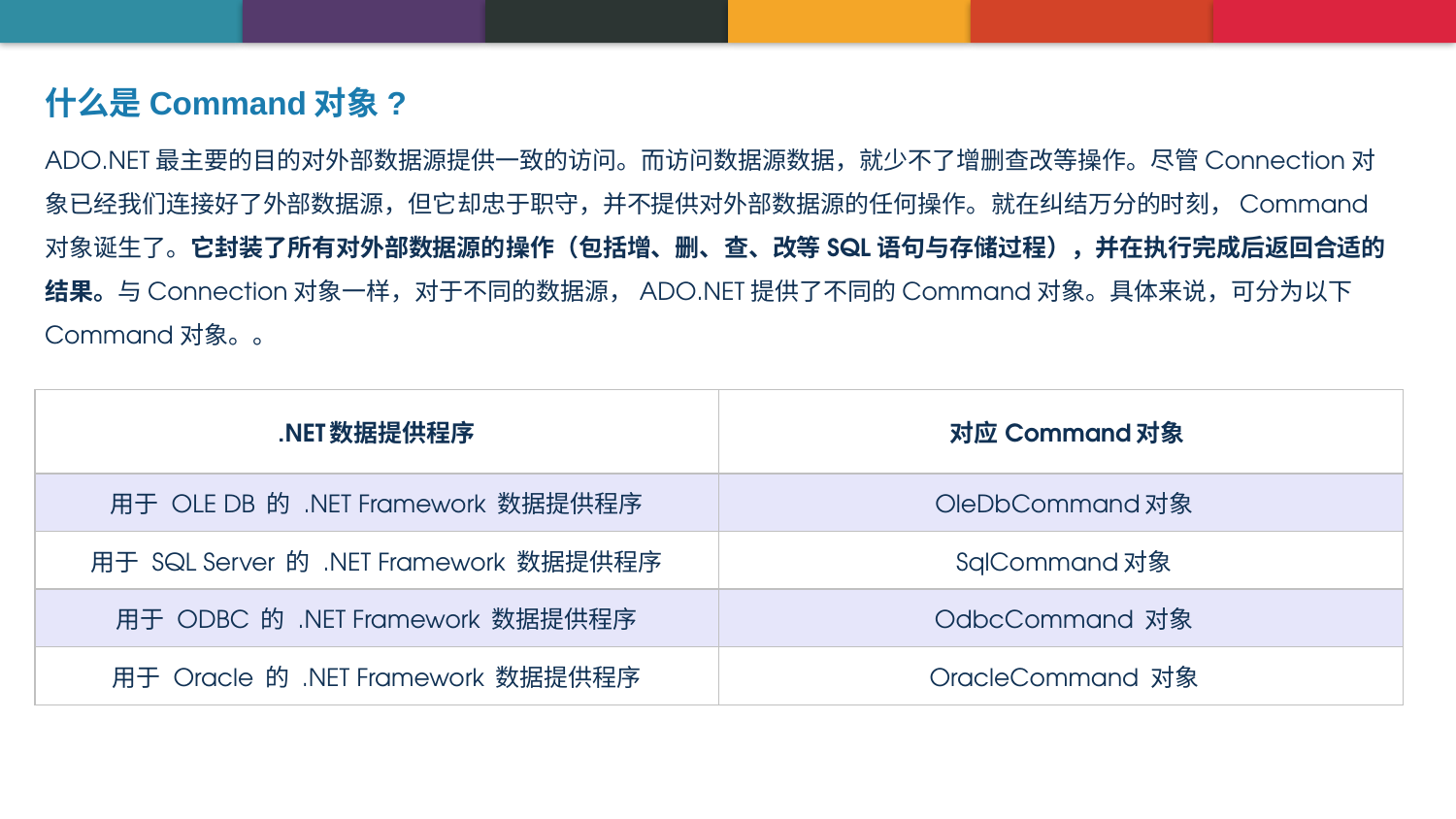

什么是Command对象?

ADO.NET最主要的目的对外部数据源提供一致的访问。而访问数据源数据，就少不了增删查改等操作。尽管Connection对象已经我们连接好了外部数据源，但它却忠于职守，并不提供对外部数据源的任何操作。就在纠结万分的时刻，Command对象诞生了。它封装了所有对外部数据源的操作（包括增、删、查、改等SQL语句与存储过程），并在执行完成后返回合适的结果。与Connection对象一样，对于不同的数据源，ADO.NET提供了不同的Command对象。具体来说，可分为以下Command对象。。

| .NET数据提供程序 | 对应Command对象 |
| --- | --- |
| 用于 OLE DB 的 .NET Framework 数据提供程序 | OleDbCommand对象 |
| 用于 SQL Server 的 .NET Framework 数据提供程序 | SqlCommand对象 |
| 用于 ODBC 的 .NET Framework 数据提供程序 | OdbcCommand 对象 |
| 用于 Oracle 的 .NET Framework 数据提供程序 | OracleCommand 对象 |